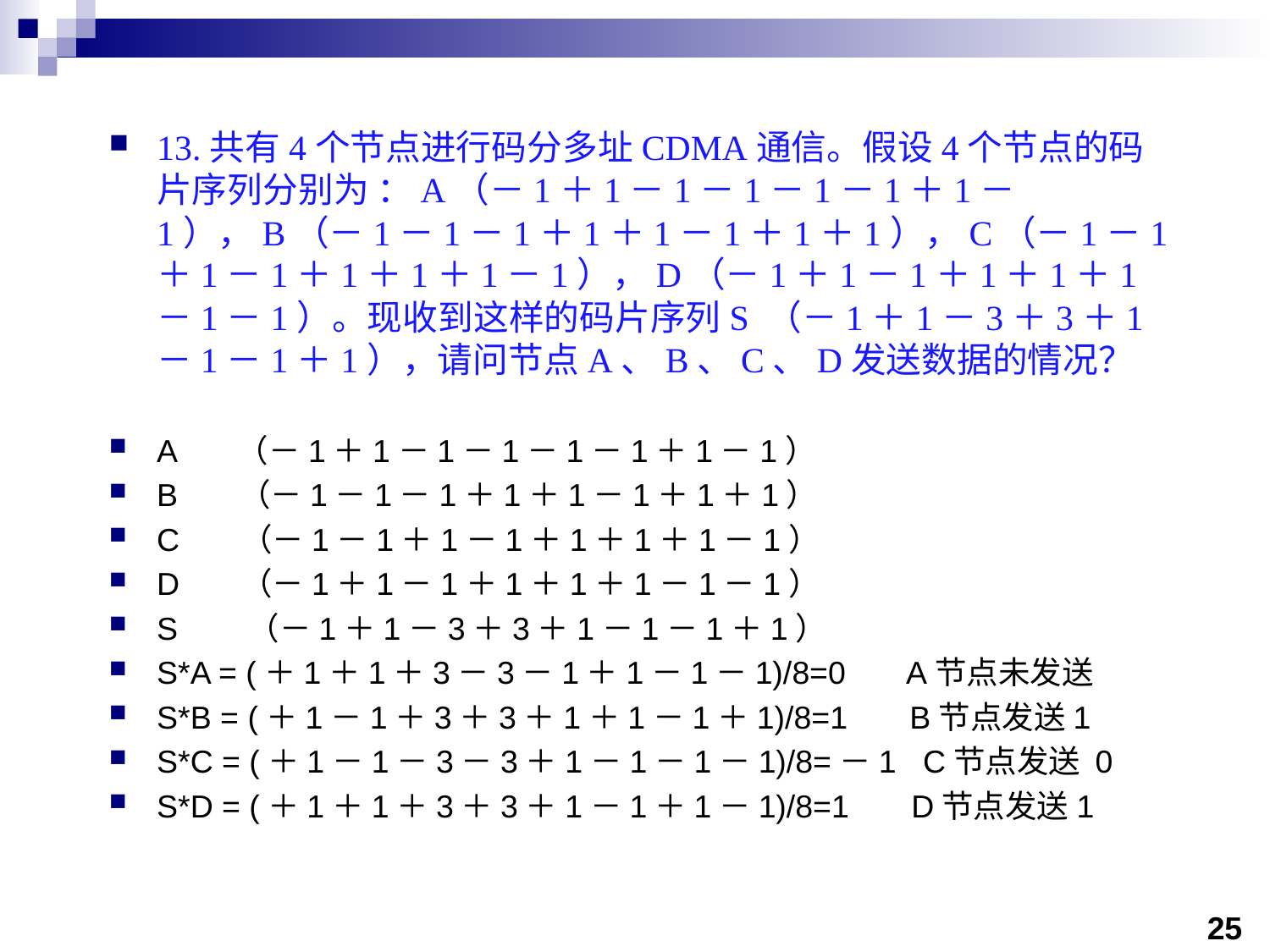

13.共有4个节点进行码分多址CDMA通信。假设4个节点的码片序列分别为 ：A（－1＋1－1－1－1－1＋1－1），B（－1－1－1＋1＋1－1＋1＋1），C（－1－1＋1－1＋1＋1＋1－1），D（－1＋1－1＋1＋1＋1－1－1）。现收到这样的码片序列S （－1＋1－3＋3＋1－1－1＋1），请问节点A、B、C、D发送数据的情况？

A      （－1＋1－1－1－1－1＋1－1）
B      （－1－1－1＋1＋1－1＋1＋1）
C      （－1－1＋1－1＋1＋1＋1－1）
D      （－1＋1－1＋1＋1＋1－1－1）
S       （－1＋1－3＋3＋1－1－1＋1）
S*A = (＋1＋1＋3－3－1＋1－1－1)/8=0       A节点未发送
S*B = (＋1－1＋3＋3＋1＋1－1＋1)/8=1       B节点发送1
S*C = (＋1－1－3－3＋1－1－1－1)/8=－1   C节点发送 0
S*D = (＋1＋1＋3＋3＋1－1＋1－1)/8=1       D节点发送1

25